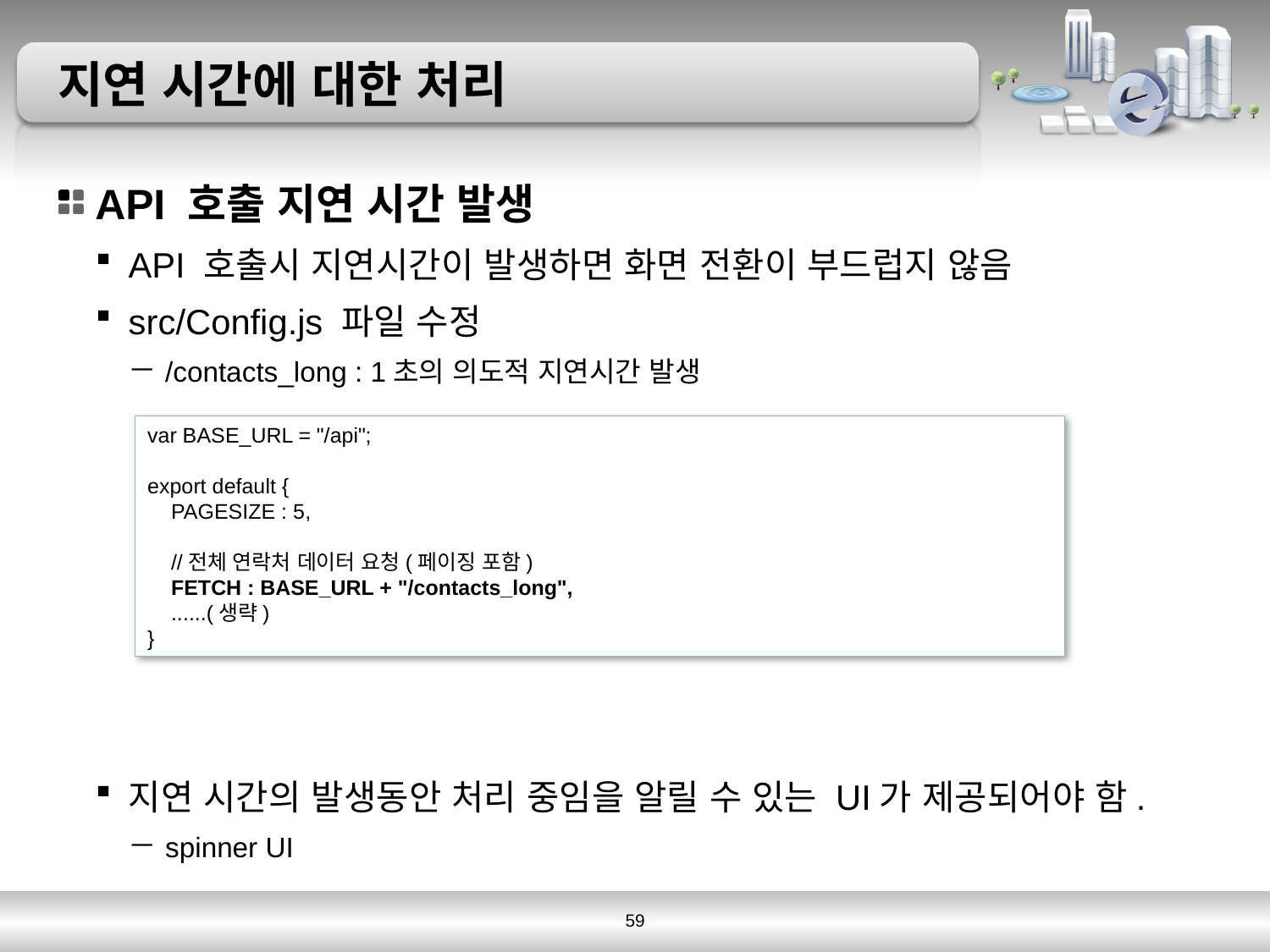

# 지연 시간에 대한 처리
API 호출 지연 시간 발생
API 호출시 지연시간이 발생하면 화면 전환이 부드럽지 않음
src/Config.js 파일 수정
/contacts_long : 1초의 의도적 지연시간 발생

지연 시간의 발생동안 처리 중임을 알릴 수 있는 UI가 제공되어야 함.
spinner UI
var BASE_URL = "/api";

export default {
    PAGESIZE : 5,

    //전체 연락처 데이터 요청(페이징 포함)
    FETCH : BASE_URL + "/contacts_long",
    ......(생략)
}